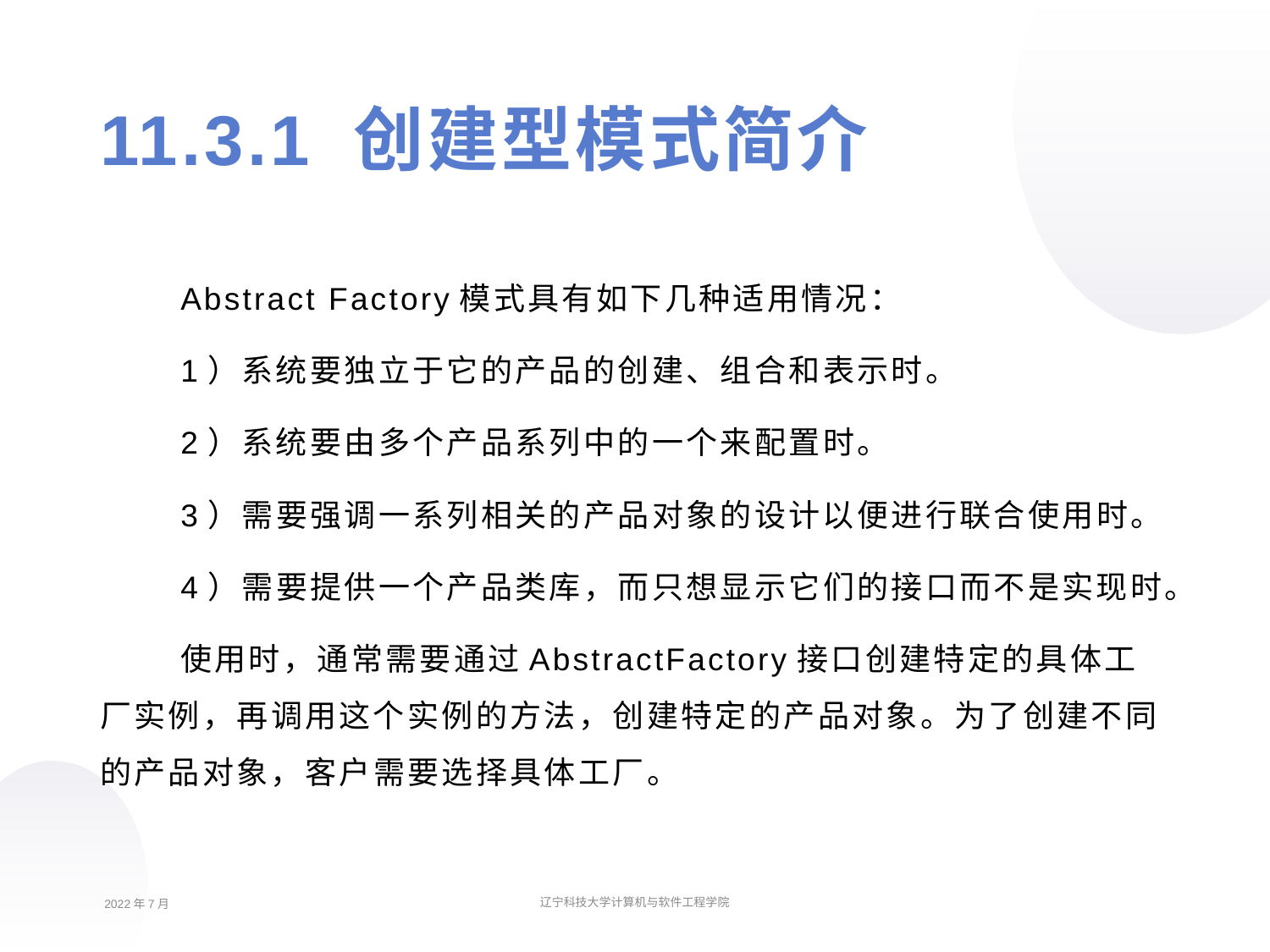

11.3.1 创建型模式简介
Abstract Factory模式具有如下几种适用情况：
1）系统要独立于它的产品的创建、组合和表示时。
2）系统要由多个产品系列中的一个来配置时。
3）需要强调一系列相关的产品对象的设计以便进行联合使用时。
4）需要提供一个产品类库，而只想显示它们的接口而不是实现时。
使用时，通常需要通过AbstractFactory接口创建特定的具体工厂实例，再调用这个实例的方法，创建特定的产品对象。为了创建不同的产品对象，客户需要选择具体工厂。

2022年7月
辽宁科技大学计算机与软件工程学院
44